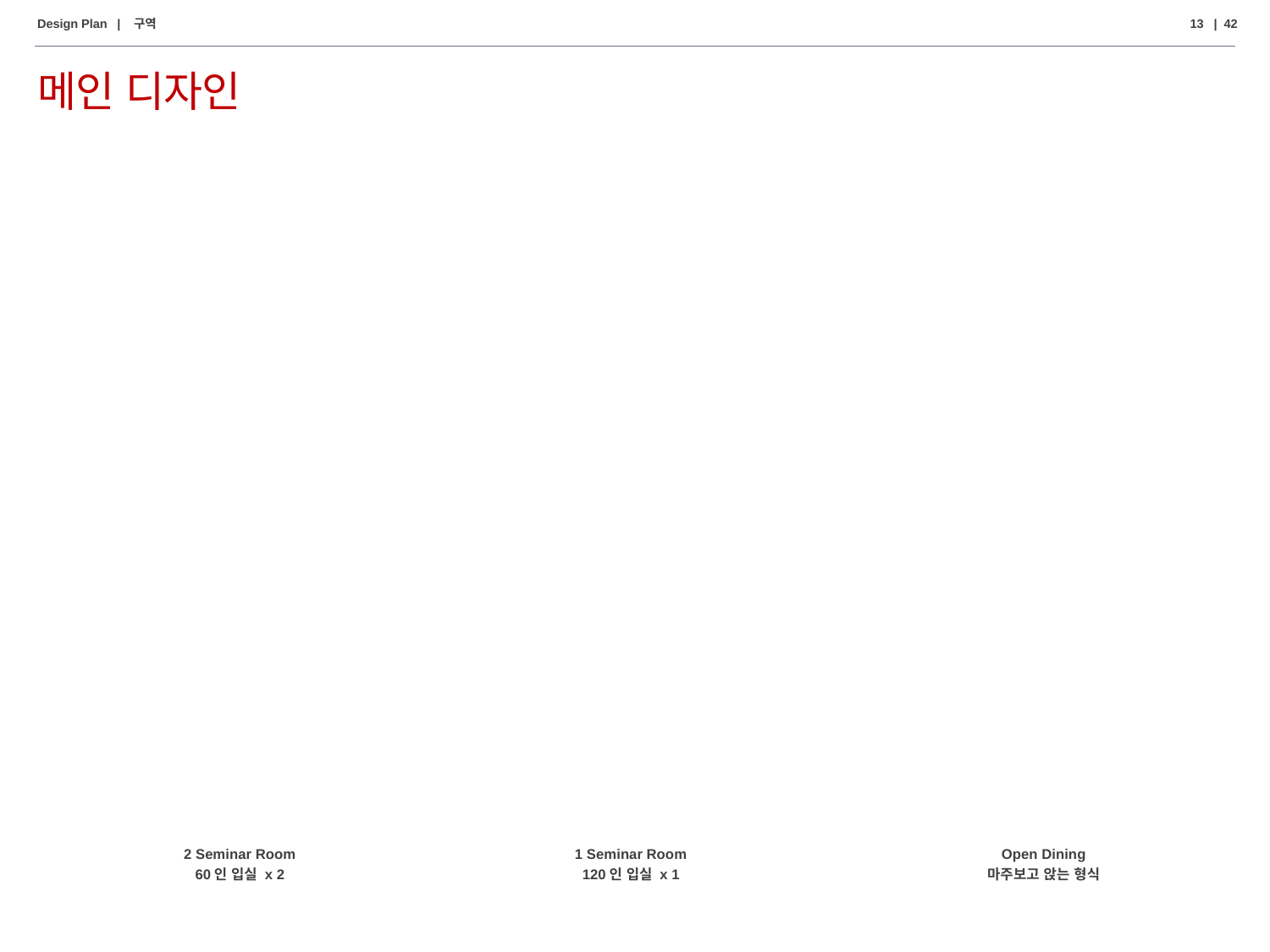

Design Plan   |   구역
13   |  42
메인 디자인
2 Seminar Room
60인 입실 x 2
1 Seminar Room
120인 입실 x 1
Open Dining
마주보고 앉는 형식